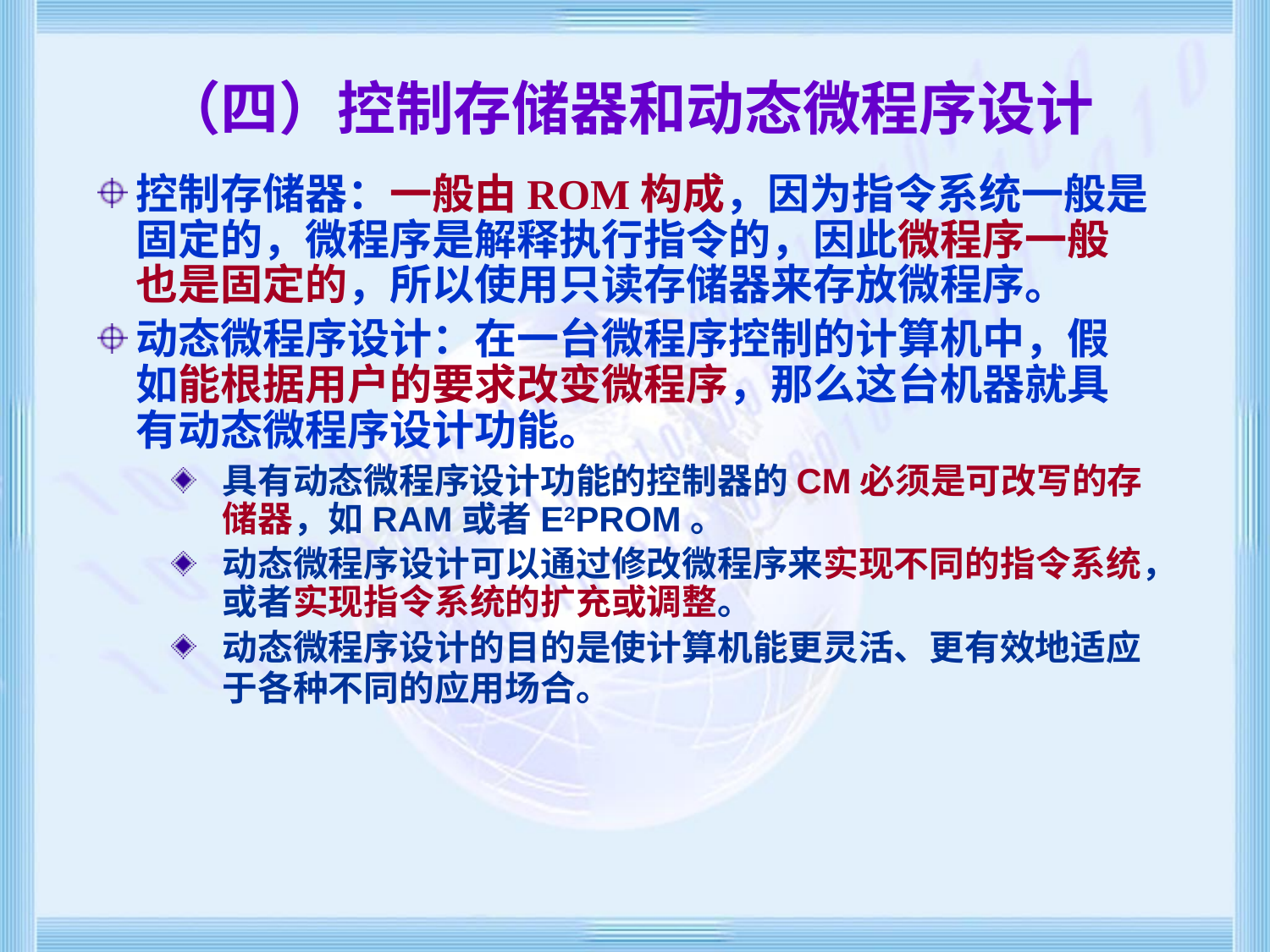

# （四）控制存储器和动态微程序设计
控制存储器：一般由ROM构成，因为指令系统一般是固定的，微程序是解释执行指令的，因此微程序一般也是固定的，所以使用只读存储器来存放微程序。
动态微程序设计：在一台微程序控制的计算机中，假如能根据用户的要求改变微程序，那么这台机器就具有动态微程序设计功能。
具有动态微程序设计功能的控制器的CM必须是可改写的存储器，如RAM或者E2PROM。
动态微程序设计可以通过修改微程序来实现不同的指令系统，或者实现指令系统的扩充或调整。
动态微程序设计的目的是使计算机能更灵活、更有效地适应于各种不同的应用场合。

46